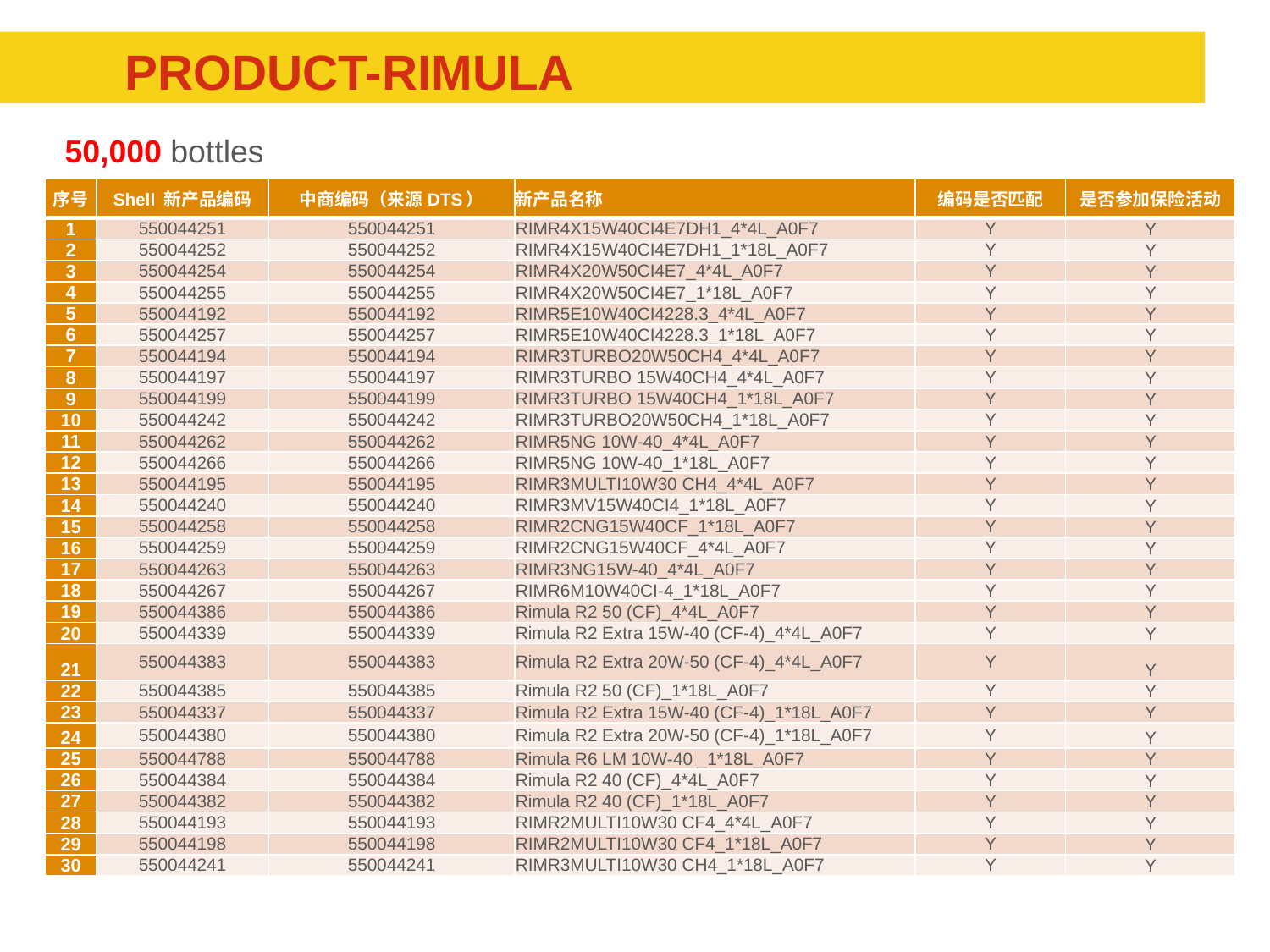

# Product-rimula
50,000 bottles
| 序号 | Shell 新产品编码 | 中商编码（来源DTS） | 新产品名称 | 编码是否匹配 | 是否参加保险活动 |
| --- | --- | --- | --- | --- | --- |
| 1 | 550044251 | 550044251 | RIMR4X15W40CI4E7DH1\_4\*4L\_A0F7 | Y | Y |
| 2 | 550044252 | 550044252 | RIMR4X15W40CI4E7DH1\_1\*18L\_A0F7 | Y | Y |
| 3 | 550044254 | 550044254 | RIMR4X20W50CI4E7\_4\*4L\_A0F7 | Y | Y |
| 4 | 550044255 | 550044255 | RIMR4X20W50CI4E7\_1\*18L\_A0F7 | Y | Y |
| 5 | 550044192 | 550044192 | RIMR5E10W40CI4228.3\_4\*4L\_A0F7 | Y | Y |
| 6 | 550044257 | 550044257 | RIMR5E10W40CI4228.3\_1\*18L\_A0F7 | Y | Y |
| 7 | 550044194 | 550044194 | RIMR3TURBO20W50CH4\_4\*4L\_A0F7 | Y | Y |
| 8 | 550044197 | 550044197 | RIMR3TURBO 15W40CH4\_4\*4L\_A0F7 | Y | Y |
| 9 | 550044199 | 550044199 | RIMR3TURBO 15W40CH4\_1\*18L\_A0F7 | Y | Y |
| 10 | 550044242 | 550044242 | RIMR3TURBO20W50CH4\_1\*18L\_A0F7 | Y | Y |
| 11 | 550044262 | 550044262 | RIMR5NG 10W-40\_4\*4L\_A0F7 | Y | Y |
| 12 | 550044266 | 550044266 | RIMR5NG 10W-40\_1\*18L\_A0F7 | Y | Y |
| 13 | 550044195 | 550044195 | RIMR3MULTI10W30 CH4\_4\*4L\_A0F7 | Y | Y |
| 14 | 550044240 | 550044240 | RIMR3MV15W40CI4\_1\*18L\_A0F7 | Y | Y |
| 15 | 550044258 | 550044258 | RIMR2CNG15W40CF\_1\*18L\_A0F7 | Y | Y |
| 16 | 550044259 | 550044259 | RIMR2CNG15W40CF\_4\*4L\_A0F7 | Y | Y |
| 17 | 550044263 | 550044263 | RIMR3NG15W-40\_4\*4L\_A0F7 | Y | Y |
| 18 | 550044267 | 550044267 | RIMR6M10W40CI-4\_1\*18L\_A0F7 | Y | Y |
| 19 | 550044386 | 550044386 | Rimula R2 50 (CF)\_4\*4L\_A0F7 | Y | Y |
| 20 | 550044339 | 550044339 | Rimula R2 Extra 15W-40 (CF-4)\_4\*4L\_A0F7 | Y | Y |
| 21 | 550044383 | 550044383 | Rimula R2 Extra 20W-50 (CF-4)\_4\*4L\_A0F7 | Y | Y |
| 22 | 550044385 | 550044385 | Rimula R2 50 (CF)\_1\*18L\_A0F7 | Y | Y |
| 23 | 550044337 | 550044337 | Rimula R2 Extra 15W-40 (CF-4)\_1\*18L\_A0F7 | Y | Y |
| 24 | 550044380 | 550044380 | Rimula R2 Extra 20W-50 (CF-4)\_1\*18L\_A0F7 | Y | Y |
| 25 | 550044788 | 550044788 | Rimula R6 LM 10W-40 \_1\*18L\_A0F7 | Y | Y |
| 26 | 550044384 | 550044384 | Rimula R2 40 (CF)\_4\*4L\_A0F7 | Y | Y |
| 27 | 550044382 | 550044382 | Rimula R2 40 (CF)\_1\*18L\_A0F7 | Y | Y |
| 28 | 550044193 | 550044193 | RIMR2MULTI10W30 CF4\_4\*4L\_A0F7 | Y | Y |
| 29 | 550044198 | 550044198 | RIMR2MULTI10W30 CF4\_1\*18L\_A0F7 | Y | Y |
| 30 | 550044241 | 550044241 | RIMR3MULTI10W30 CH4\_1\*18L\_A0F7 | Y | Y |